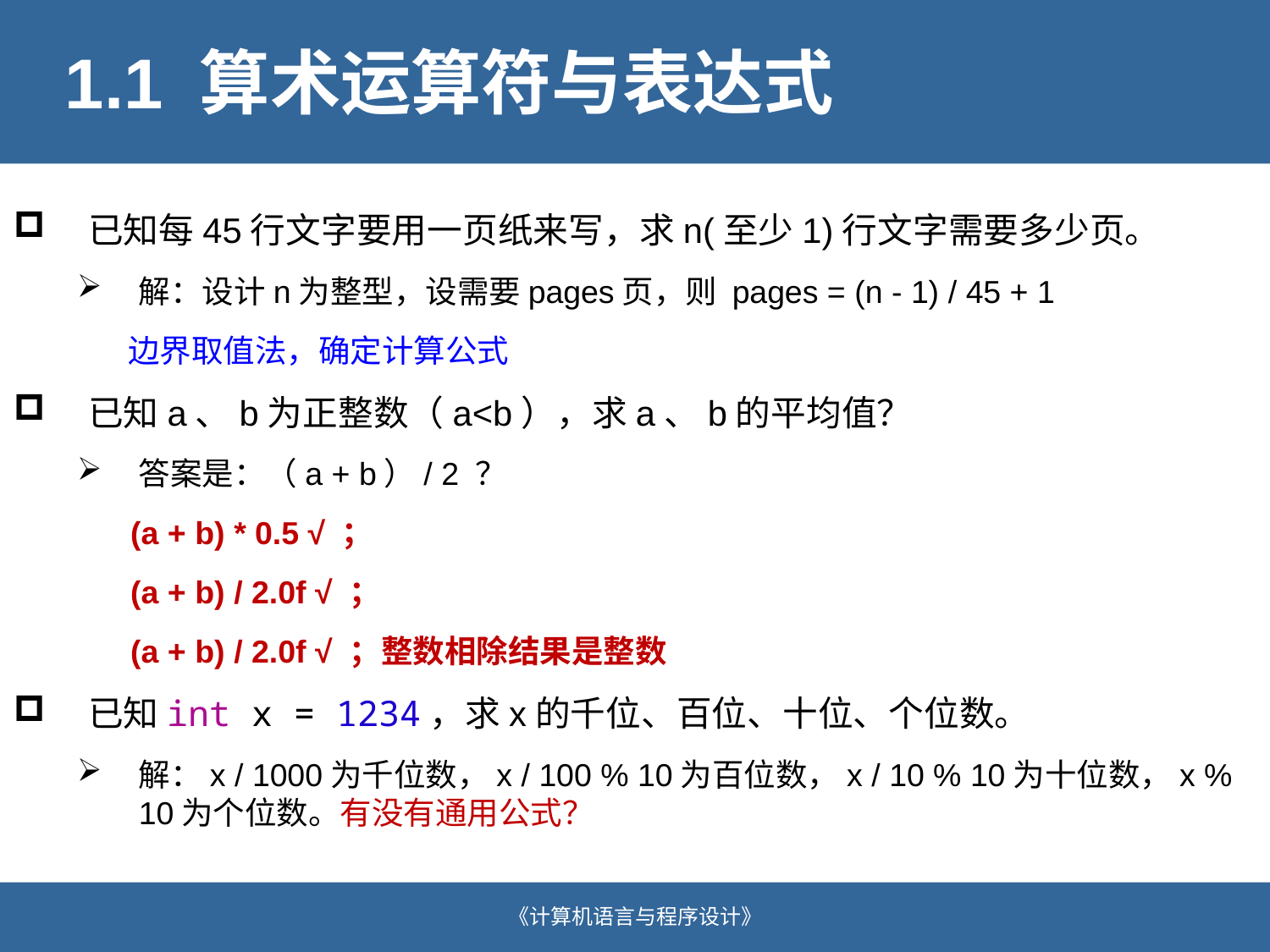

# 1.1 算术运算符与表达式
已知每45行文字要用一页纸来写，求n(至少1)行文字需要多少页。
解：设计n为整型，设需要pages页，则 pages = (n - 1) / 45 + 1
      边界取值法，确定计算公式
已知a、b为正整数（a<b），求a、b的平均值？
答案是：（a + b）/ 2 ？
      (a + b) * 0.5 √ ；
      (a + b) / 2.0f √ ；
      (a + b) / 2.0f √ ；整数相除结果是整数
已知int x = 1234，求x的千位、百位、十位、个位数。
解：x / 1000为千位数，x / 100 % 10为百位数，x / 10 % 10为十位数，x % 10为个位数。有没有通用公式？

《计算机语言与程序设计》
11